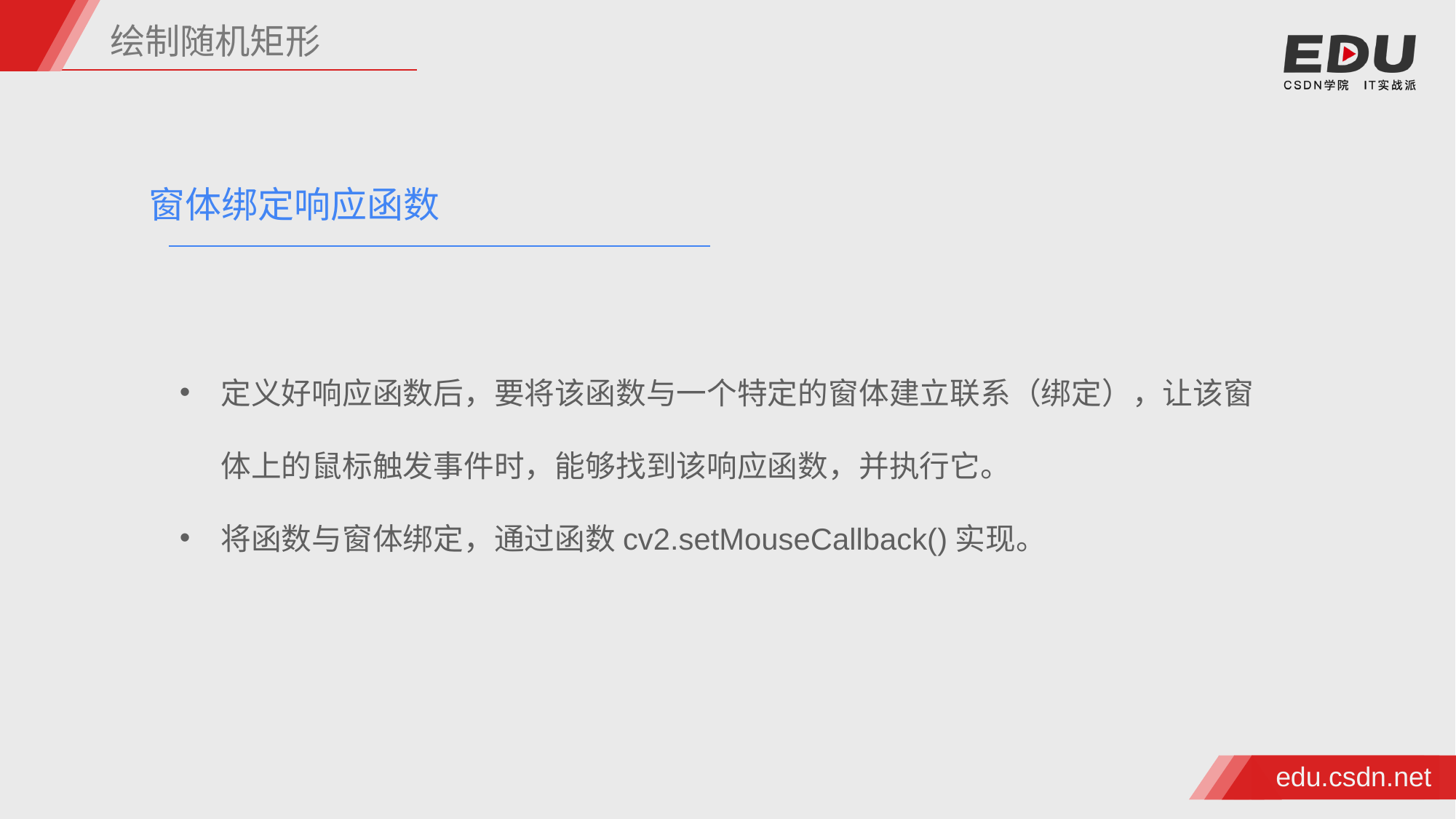

绘制随机矩形
窗体绑定响应函数
定义好响应函数后，要将该函数与一个特定的窗体建立联系（绑定），让该窗体上的鼠标触发事件时，能够找到该响应函数，并执行它。
将函数与窗体绑定，通过函数cv2.setMouseCallback()实现。